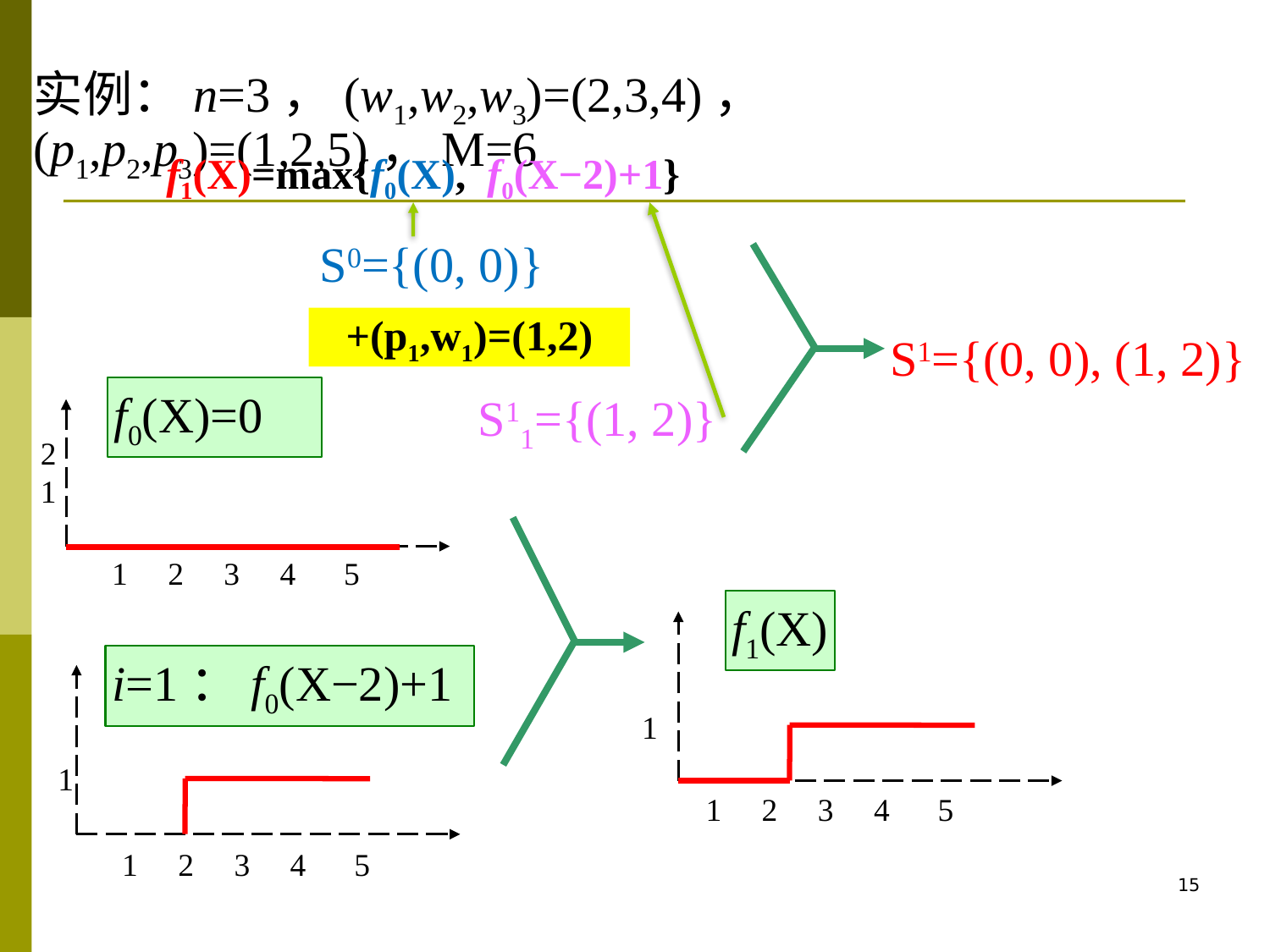

实例：n=3，(w1,w2,w3)=(2,3,4)，(p1,p2,p3)=(1,2,5)，M=6
f1(X)=max{f0(X),  f0(X−2)+1}
S0={(0, 0)}

+(p1,w1)=(1,2)
S1={(0, 0), (1, 2)}
f0(X)=0

2   1
 1     2     3     4      5

S11={(1, 2)}

f1(X)

  1
 1     2     3     4      5

i=1：f0(X−2)+1

   1
 1     2     3     4      5

15